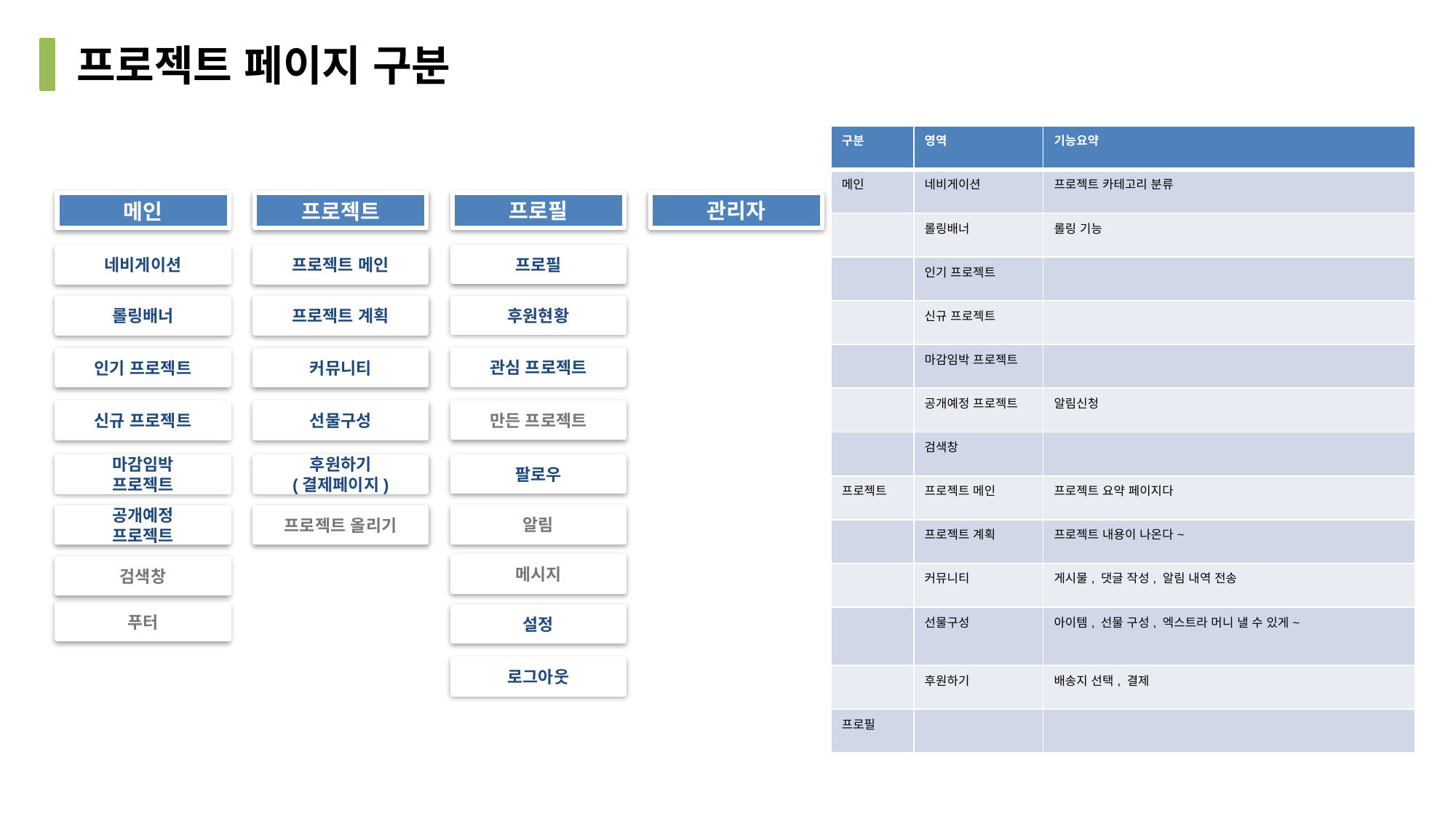

# 프로젝트 페이지 구분
| 구분 | 영역 | 기능요약 |
| --- | --- | --- |
| 메인 | 네비게이션 | 프로젝트 카테고리 분류 |
|  | 롤링배너 | 롤링 기능 |
|  | 인기 프로젝트 |  |
|  | 신규 프로젝트 |  |
|  | 마감임박 프로젝트 |  |
|  | 공개예정 프로젝트 | 알림신청 |
|  | 검색창 |  |
| 프로젝트 | 프로젝트 메인 | 프로젝트 요약 페이지다 |
|  | 프로젝트 계획 | 프로젝트 내용이 나온다~ |
|  | 커뮤니티 | 게시물, 댓글 작성, 알림 내역 전송 |
|  | 선물구성 | 아이템, 선물 구성, 엑스트라 머니 낼 수 있게~ |
|  | 후원하기 | 배송지 선택, 결제 |
| 프로필 |  |  |
프로필
관리자
메인
프로젝트
프로필
네비게이션
프로젝트 메인
후원현황
롤링배너
프로젝트 계획
관심 프로젝트
인기 프로젝트
커뮤니티
만든 프로젝트
신규 프로젝트
선물구성
팔로우
마감임박
프로젝트
후원하기
(결제페이지)
알림
프로젝트 올리기
공개예정
프로젝트
메시지
검색창
푸터
설정
로그아웃